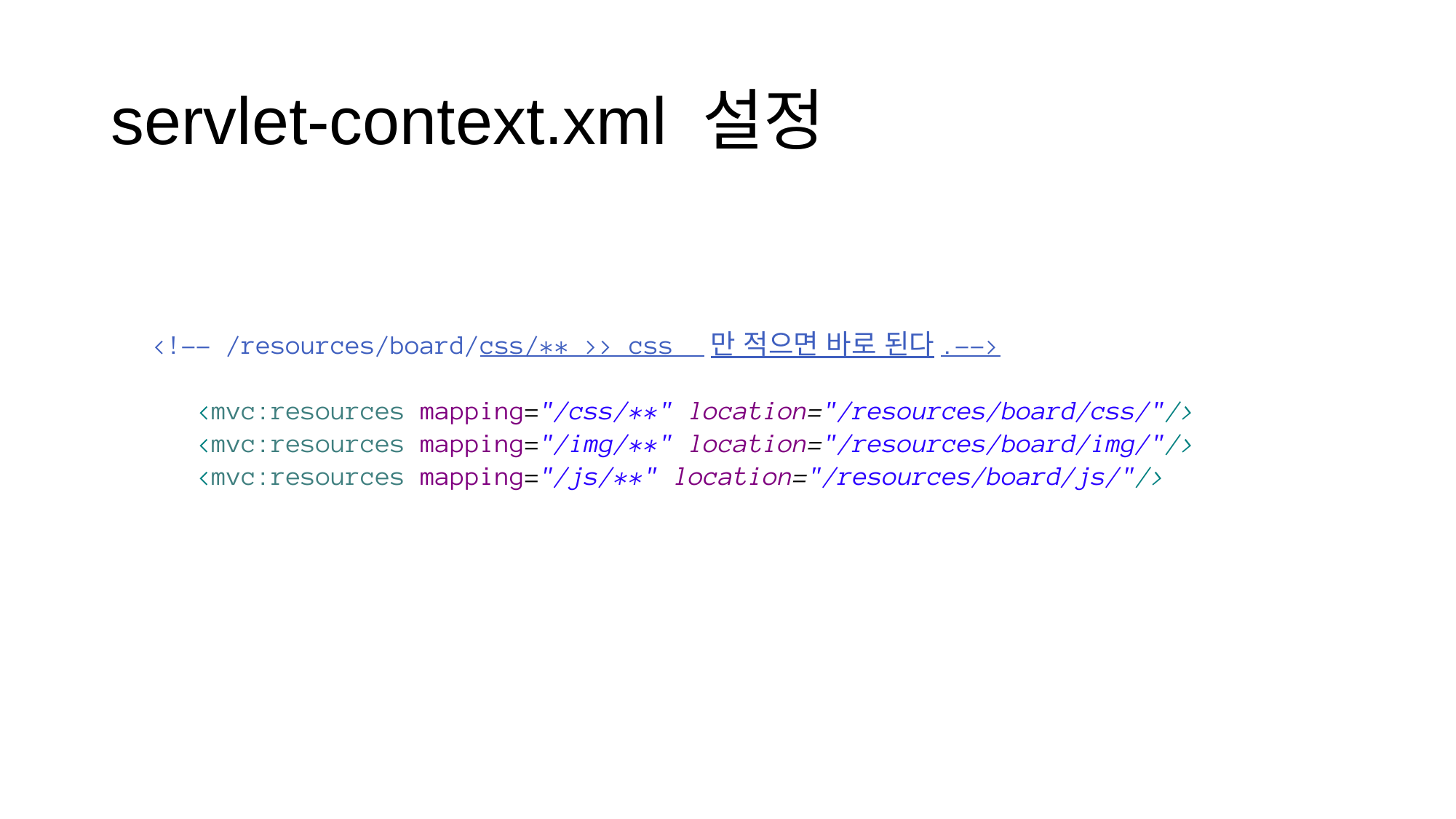

# servlet-context.xml 설정
<!-- /resources/board/css/** >> css  만 적으면 바로 된다.-->

   <mvc:resources mapping="/css/**" location="/resources/board/css/"/>
   <mvc:resources mapping="/img/**" location="/resources/board/img/"/>
   <mvc:resources mapping="/js/**" location="/resources/board/js/"/>